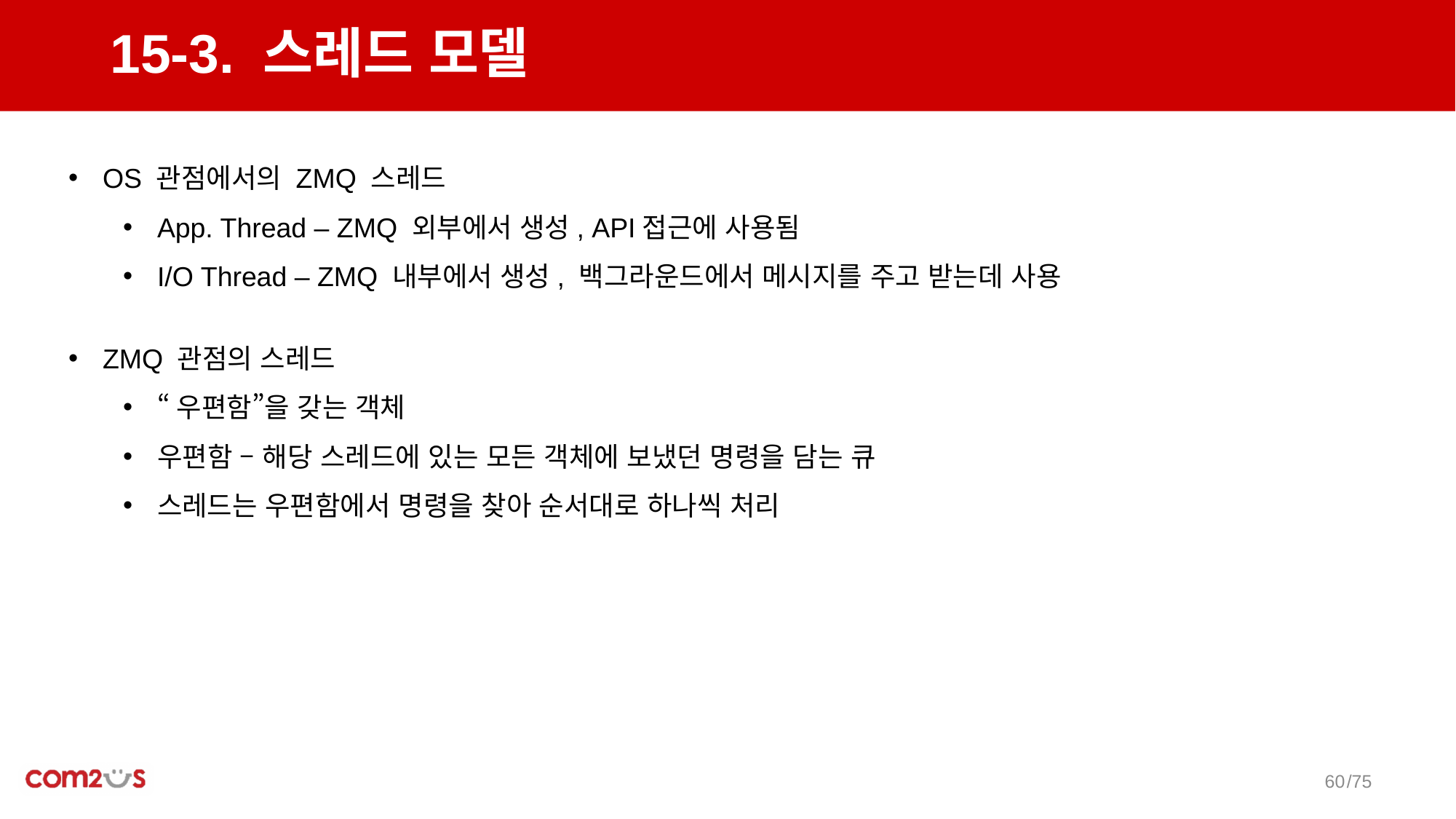

# 15-3. 스레드 모델
OS 관점에서의 ZMQ 스레드
App. Thread – ZMQ 외부에서 생성, API접근에 사용됨
I/O Thread – ZMQ 내부에서 생성, 백그라운드에서 메시지를 주고 받는데 사용

ZMQ 관점의 스레드
“우편함”을 갖는 객체
우편함 – 해당 스레드에 있는 모든 객체에 보냈던 명령을 담는 큐
스레드는 우편함에서 명령을 찾아 순서대로 하나씩 처리

60